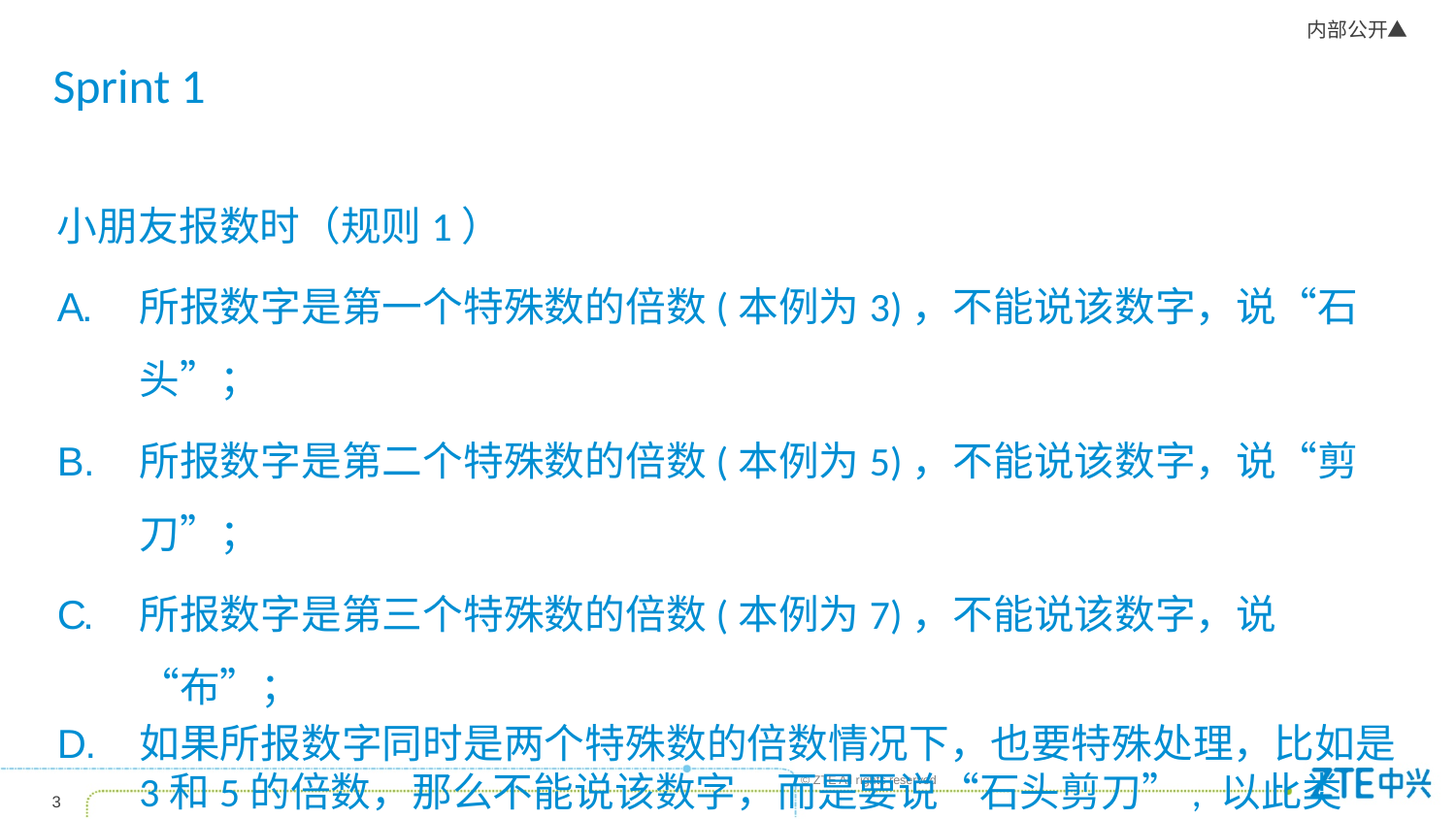

# Sprint 1
小朋友报数时（规则1）
所报数字是第一个特殊数的倍数(本例为3)，不能说该数字，说“石头”；
所报数字是第二个特殊数的倍数(本例为5)，不能说该数字，说“剪刀”；
所报数字是第三个特殊数的倍数(本例为7)，不能说该数字，说“布”；
如果所报数字同时是两个特殊数的倍数情况下，也要特殊处理，比如是3和5的倍数，那么不能说该数字，而是要说“石头剪刀”, 以此类推。
如果同时是三个特殊数的倍数，那么要说“石头剪刀布”